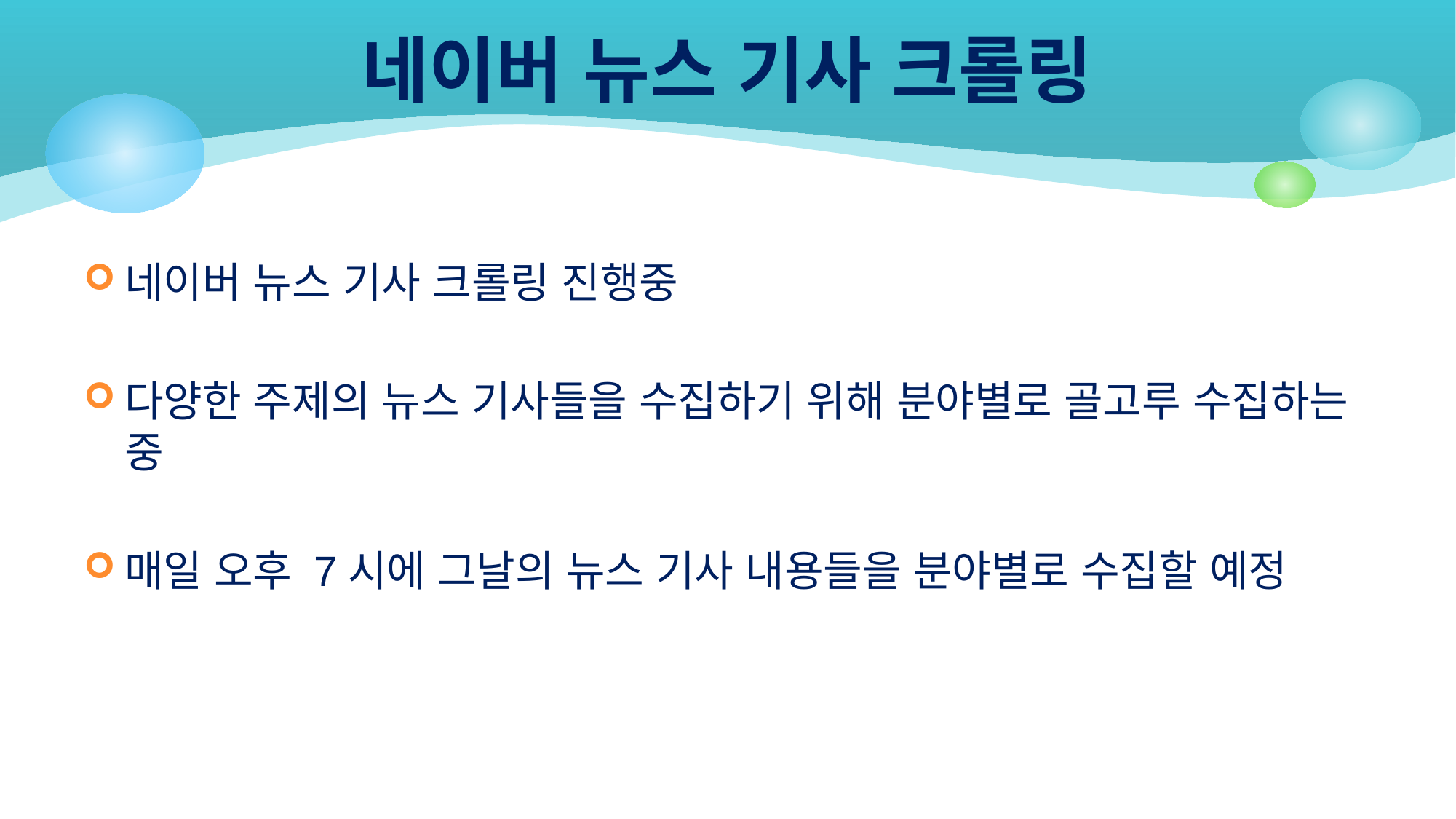

# 네이버 뉴스 기사 크롤링
네이버 뉴스 기사 크롤링 진행중

다양한 주제의 뉴스 기사들을 수집하기 위해 분야별로 골고루 수집하는 중

매일 오후 7시에 그날의 뉴스 기사 내용들을 분야별로 수집할 예정